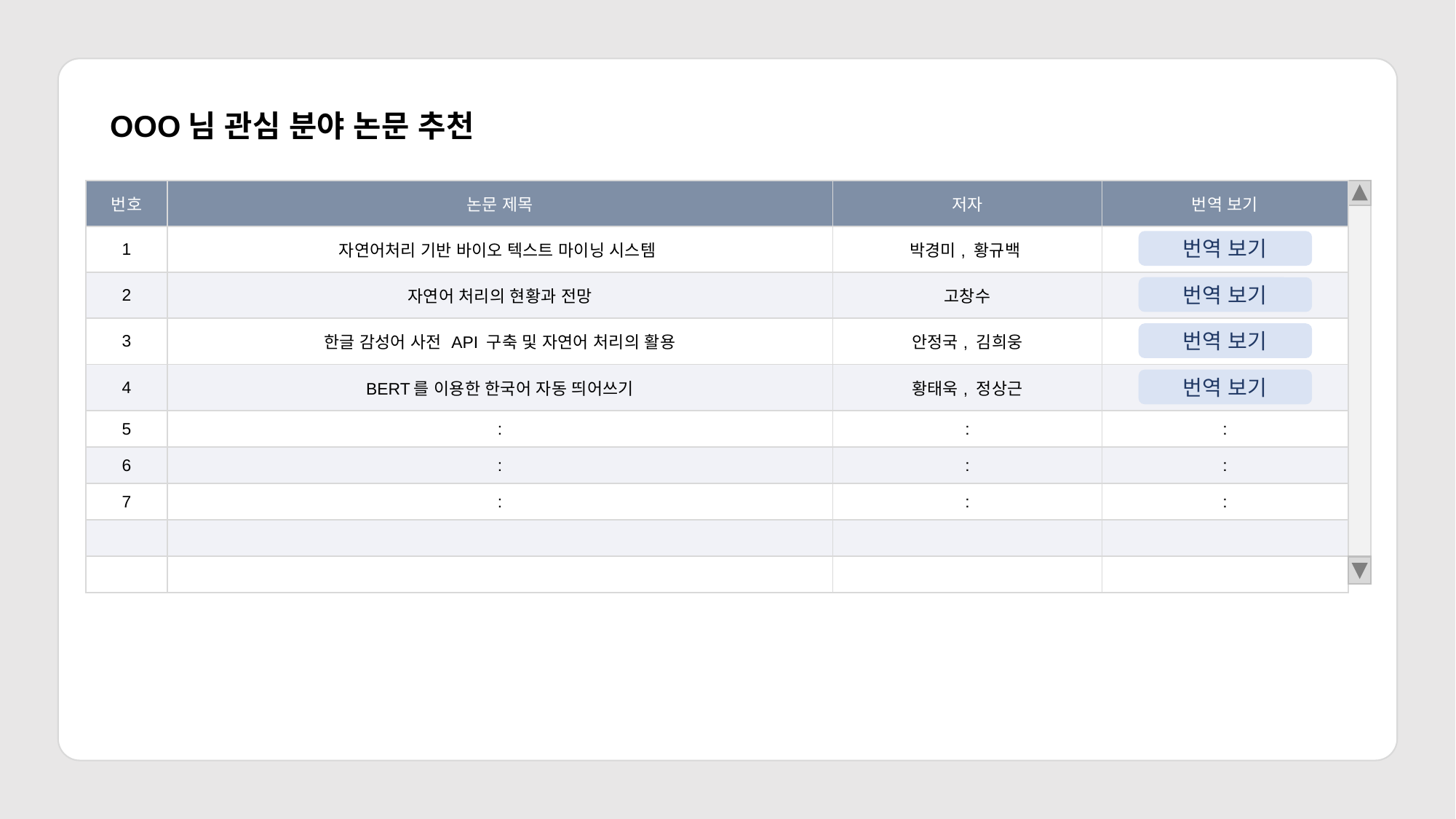

OOO님 관심 분야 논문 추천
| 번호 | 논문 제목 | 저자 | 번역 보기 |
| --- | --- | --- | --- |
| 1 | 자연어처리 기반 바이오 텍스트 마이닝 시스템 | 박경미, 황규백 |  |
| 2 | 자연어 처리의 현황과 전망 | 고창수 |  |
| 3 | 한글 감성어 사전 API 구축 및 자연어 처리의 활용 | 안정국, 김희웅 |  |
| 4 | BERT를 이용한 한국어 자동 띄어쓰기 | 황태욱, 정상근 |  |
| 5 | : | : | : |
| 6 | : | : | : |
| 7 | : | : | : |
|  |  |  |  |
|  |  |  |  |

번역 보기
번역 보기
번역 보기
번역 보기